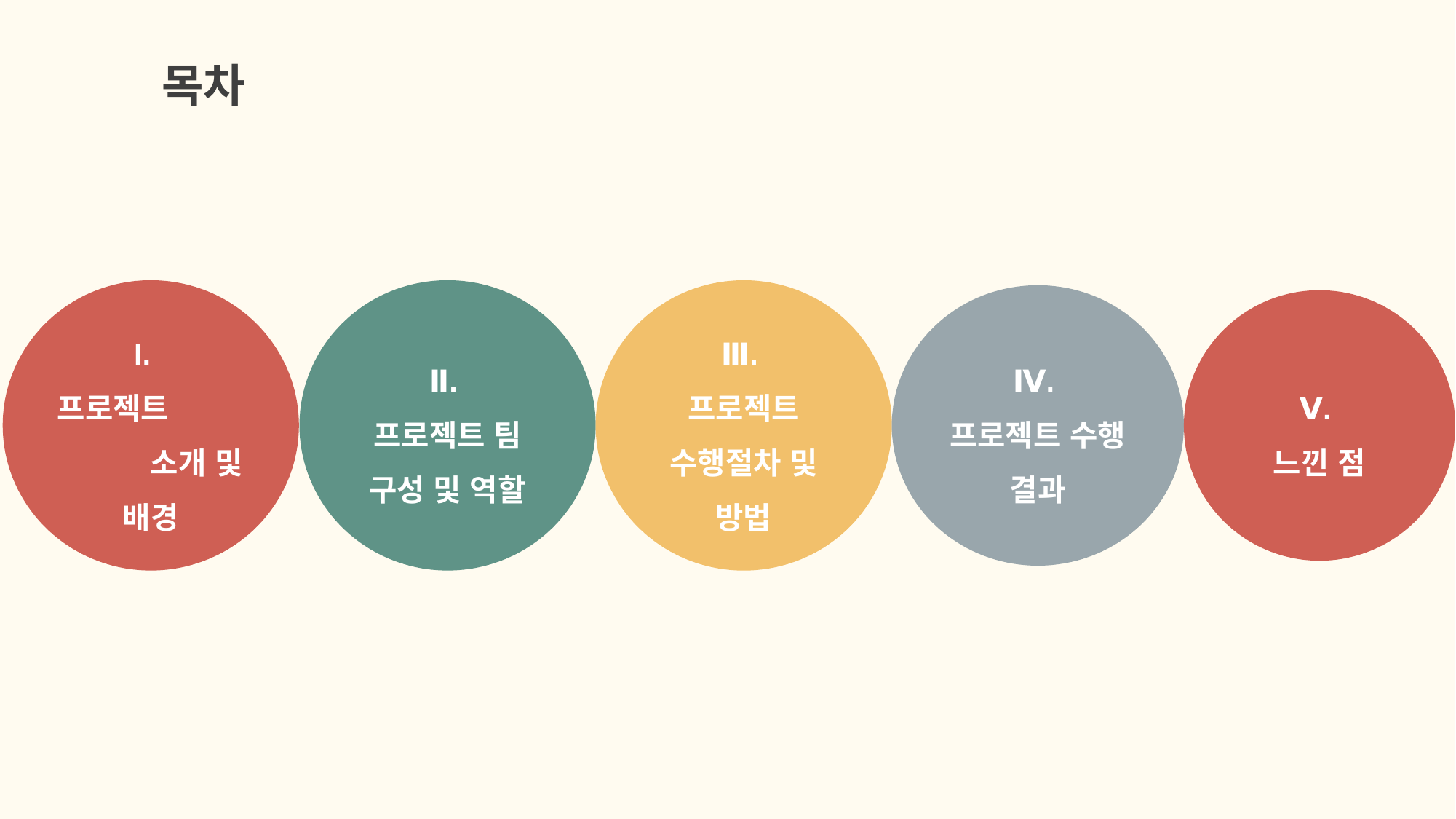

목차
I.
프로젝트                     소개 및 배경
Ⅱ.
프로젝트 팀 구성 및 역할
Ⅲ.
프로젝트 수행절차 및 방법
Ⅳ.
프로젝트 수행 결과
Ⅴ.
느낀 점